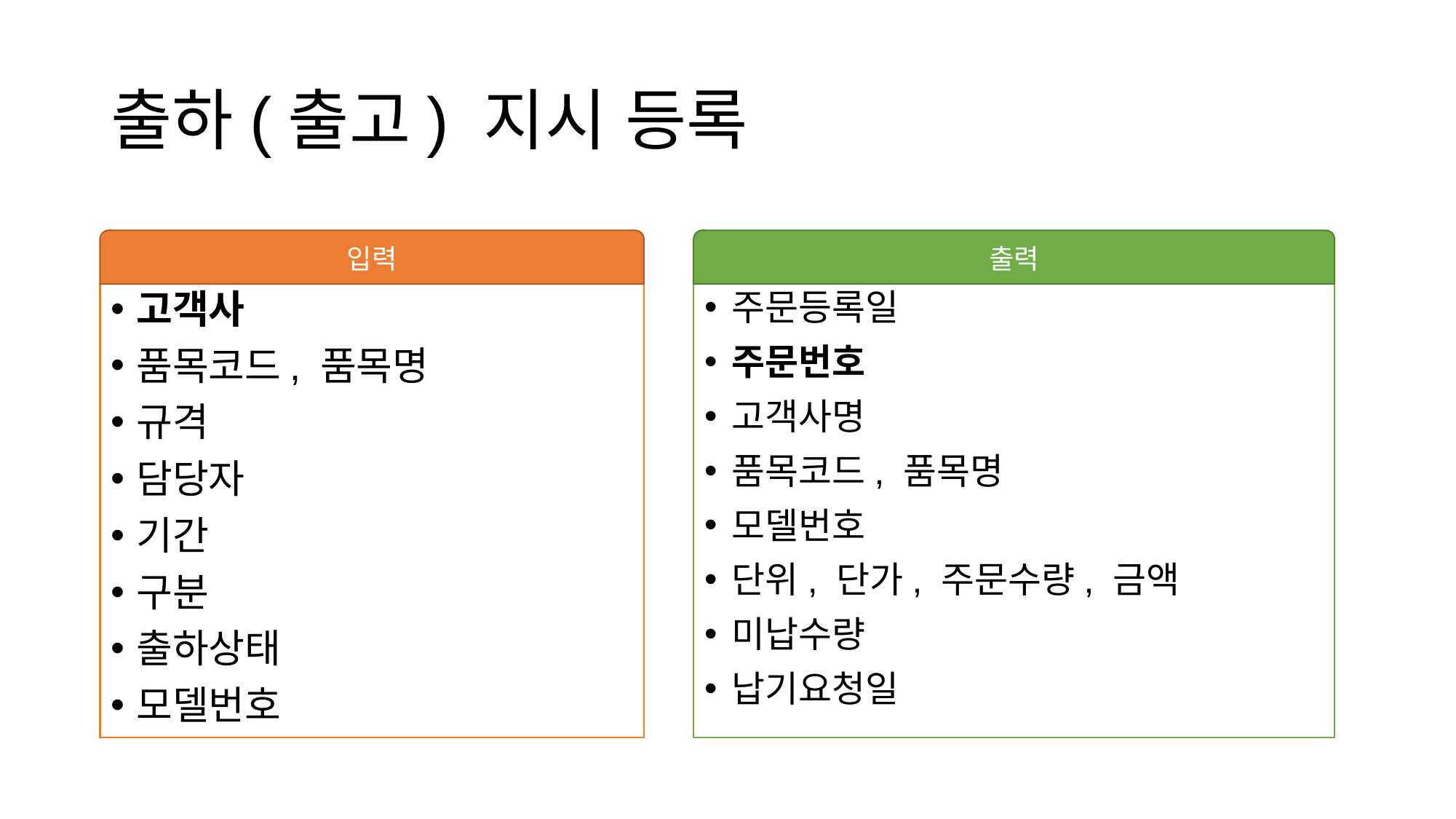

# 출하(출고) 지시 등록
입력
출력
고객사
품목코드, 품목명
규격
담당자
기간
구분
출하상태
모델번호
주문등록일
주문번호
고객사명
품목코드, 품목명
모델번호
단위, 단가, 주문수량, 금액
미납수량
납기요청일